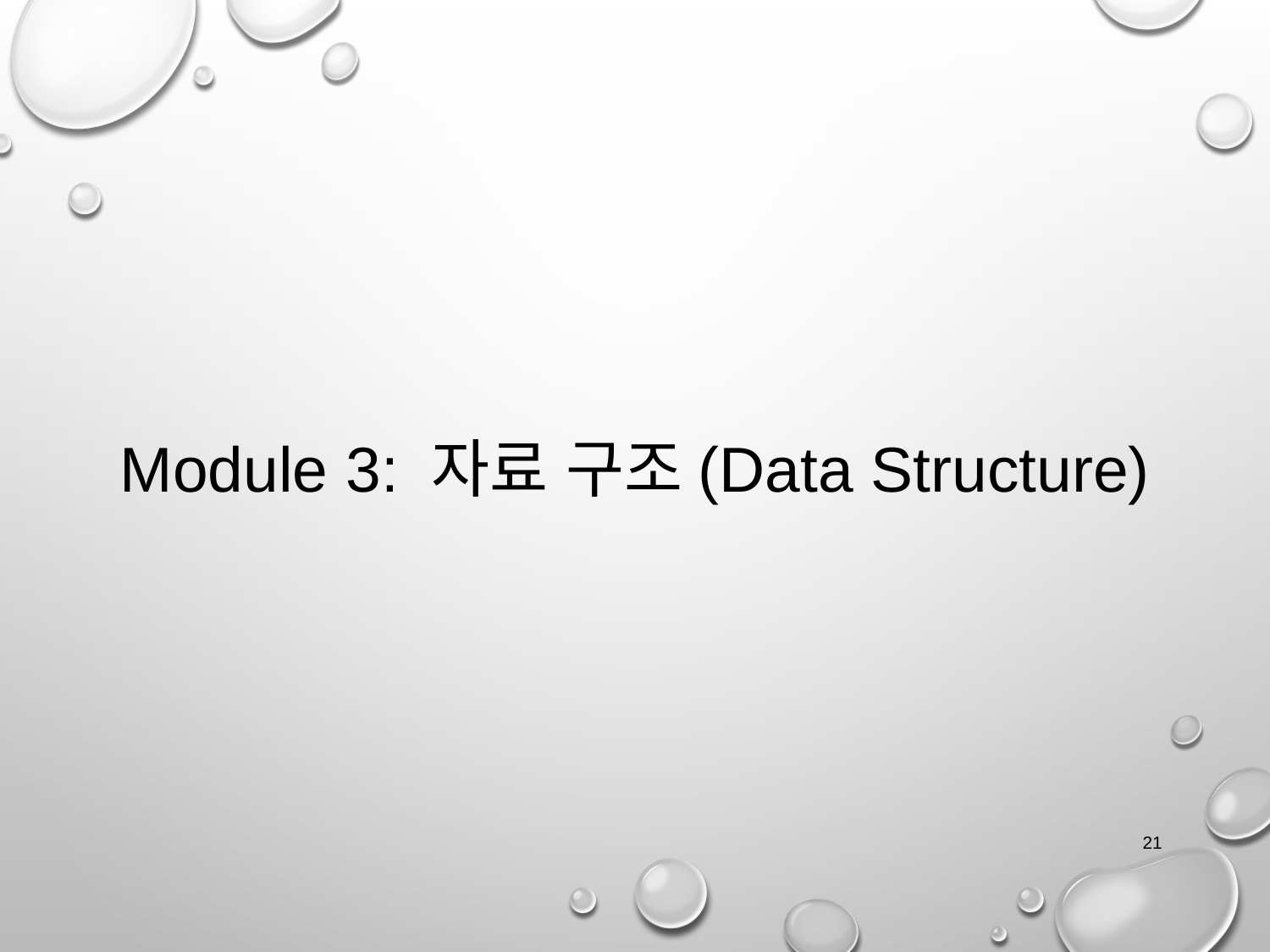

# Module 3: 자료 구조(Data Structure)
21